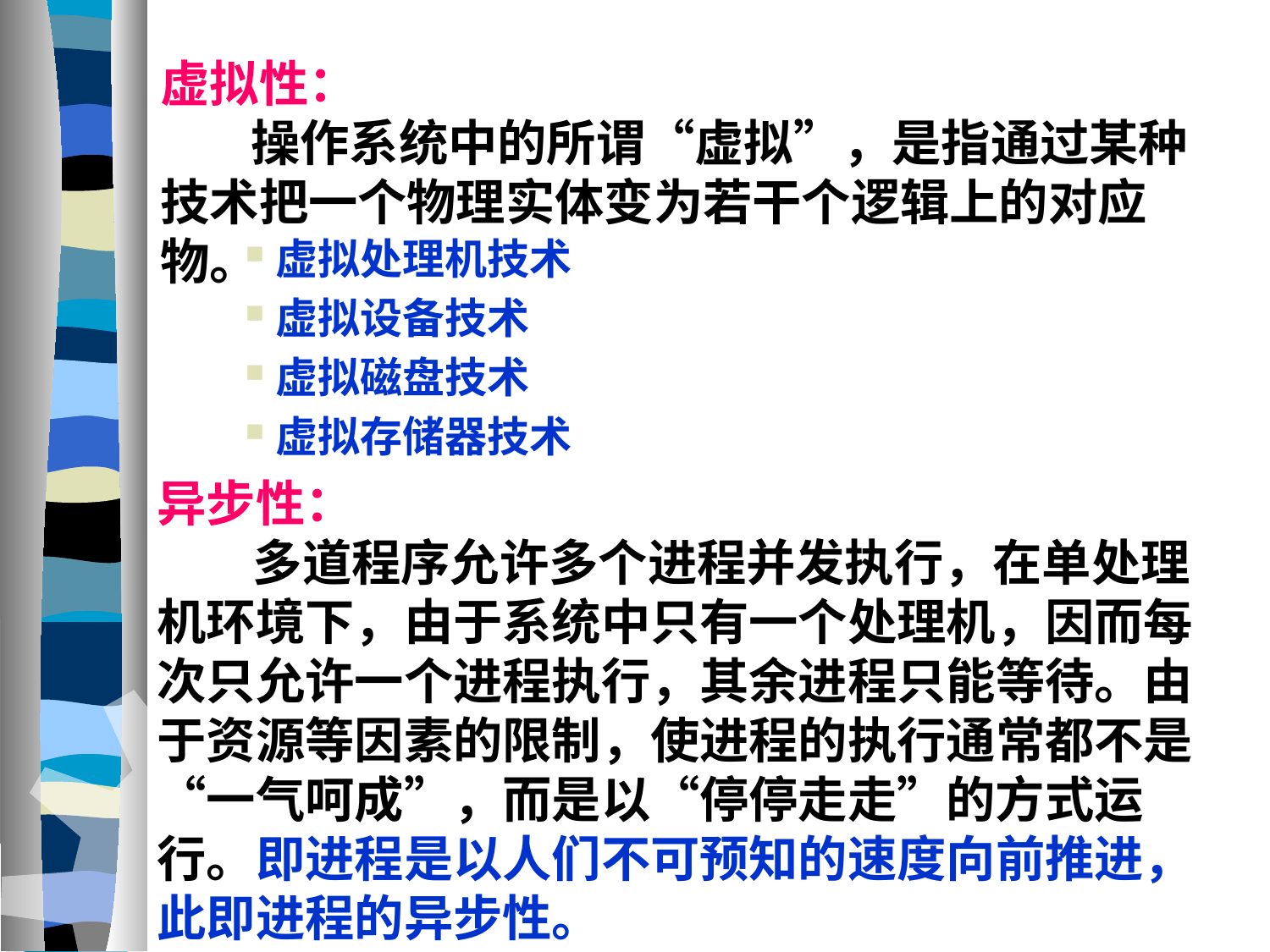

虚拟性：
       操作系统中的所谓“虚拟”，是指通过某种技术把一个物理实体变为若干个逻辑上的对应物。
虚拟处理机技术
虚拟设备技术
虚拟磁盘技术
虚拟存储器技术

异步性：
         多道程序允许多个进程并发执行，在单处理机环境下，由于系统中只有一个处理机，因而每次只允许一个进程执行，其余进程只能等待。由于资源等因素的限制，使进程的执行通常都不是“一气呵成”，而是以“停停走走”的方式运行。即进程是以人们不可预知的速度向前推进，此即进程的异步性。